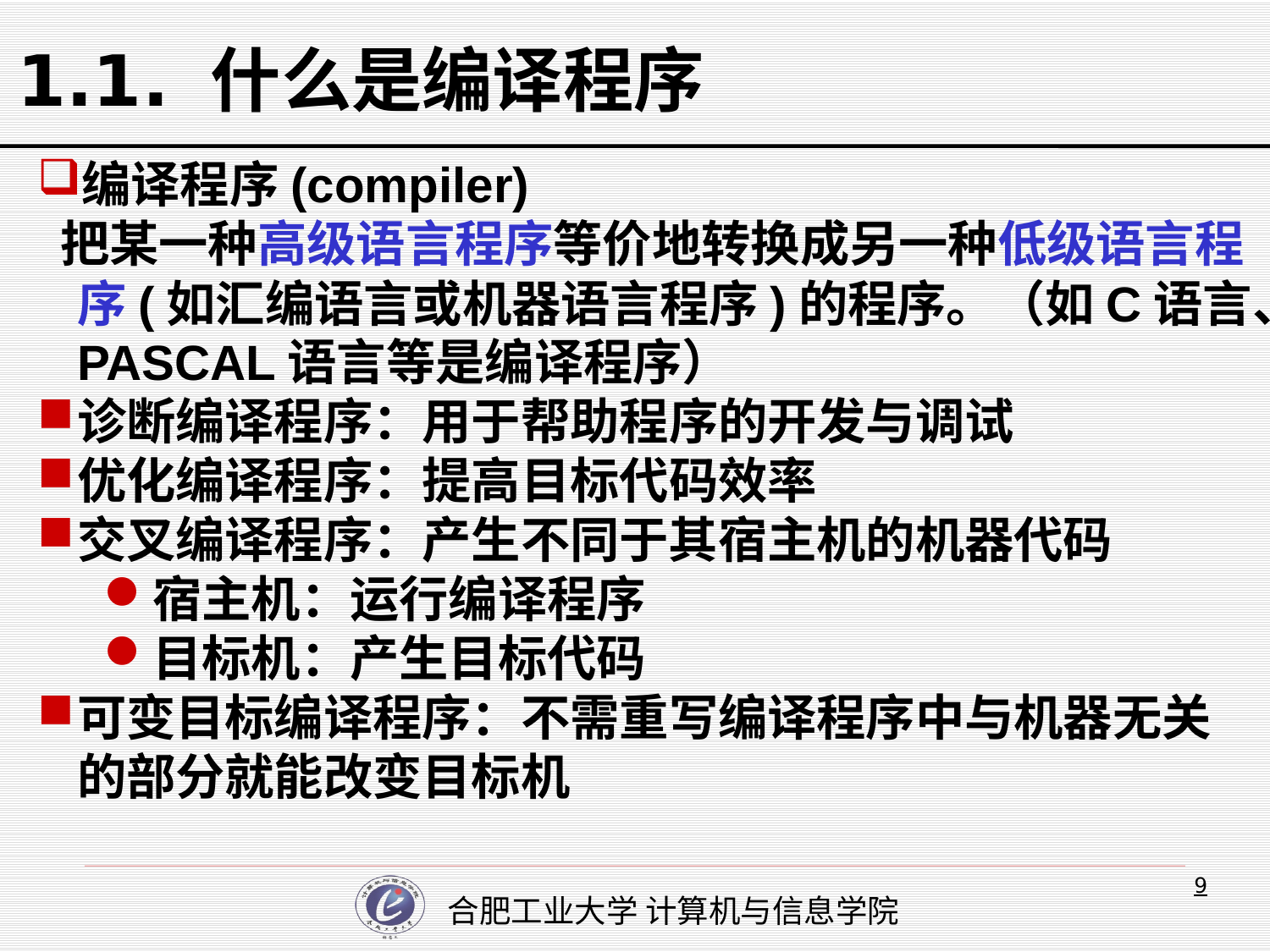

# 1.1. 什么是编译程序

编译程序(compiler)
 把某一种高级语言程序等价地转换成另一种低级语言程序(如汇编语言或机器语言程序)的程序。（如C语言、PASCAL语言等是编译程序）
诊断编译程序：用于帮助程序的开发与调试
优化编译程序：提高目标代码效率
交叉编译程序：产生不同于其宿主机的机器代码
宿主机：运行编译程序
目标机：产生目标代码
可变目标编译程序：不需重写编译程序中与机器无关的部分就能改变目标机
9